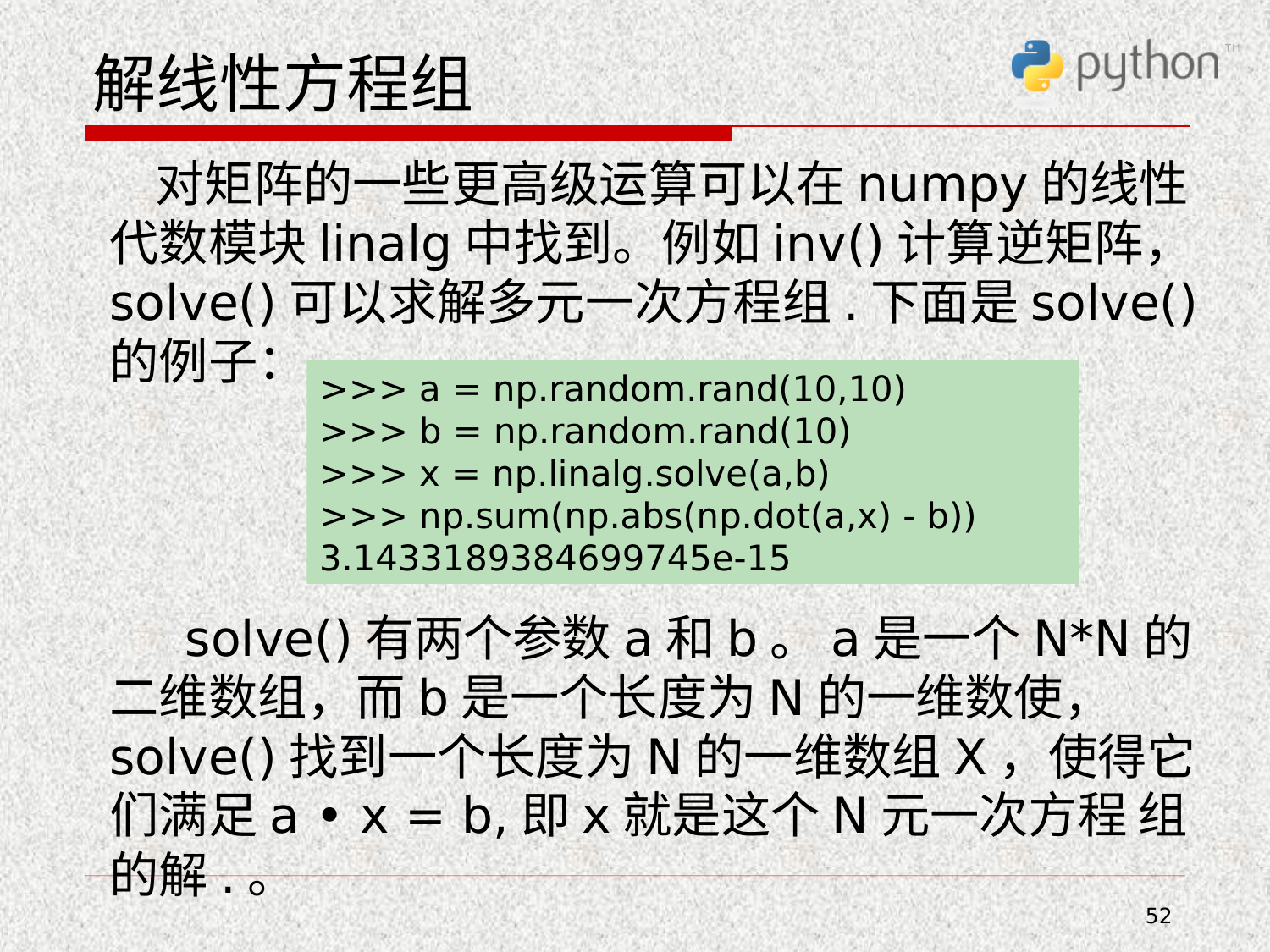

# 解线性方程组
         对矩阵的一些更高级运算可以在numpy的线性代数模块linalg中找到。例如inv()计算逆矩阵，solve()可以求解多元一次方程组.下面是solve()的例子：

         solve()有两个参数a和b。a是一个N*N的二维数组，而b是一个长度为N的一维数使， solve()找到一个长度为N的一维数组X，使得它们满足a • x = b,即x就是这个N元一次方程 组的解.。
>>> a = np.random.rand(10,10)
>>> b = np.random.rand(10)
>>> x = np.linalg.solve(a,b)
>>> np.sum(np.abs(np.dot(a,x) - b))
3.1433189384699745e-15
52